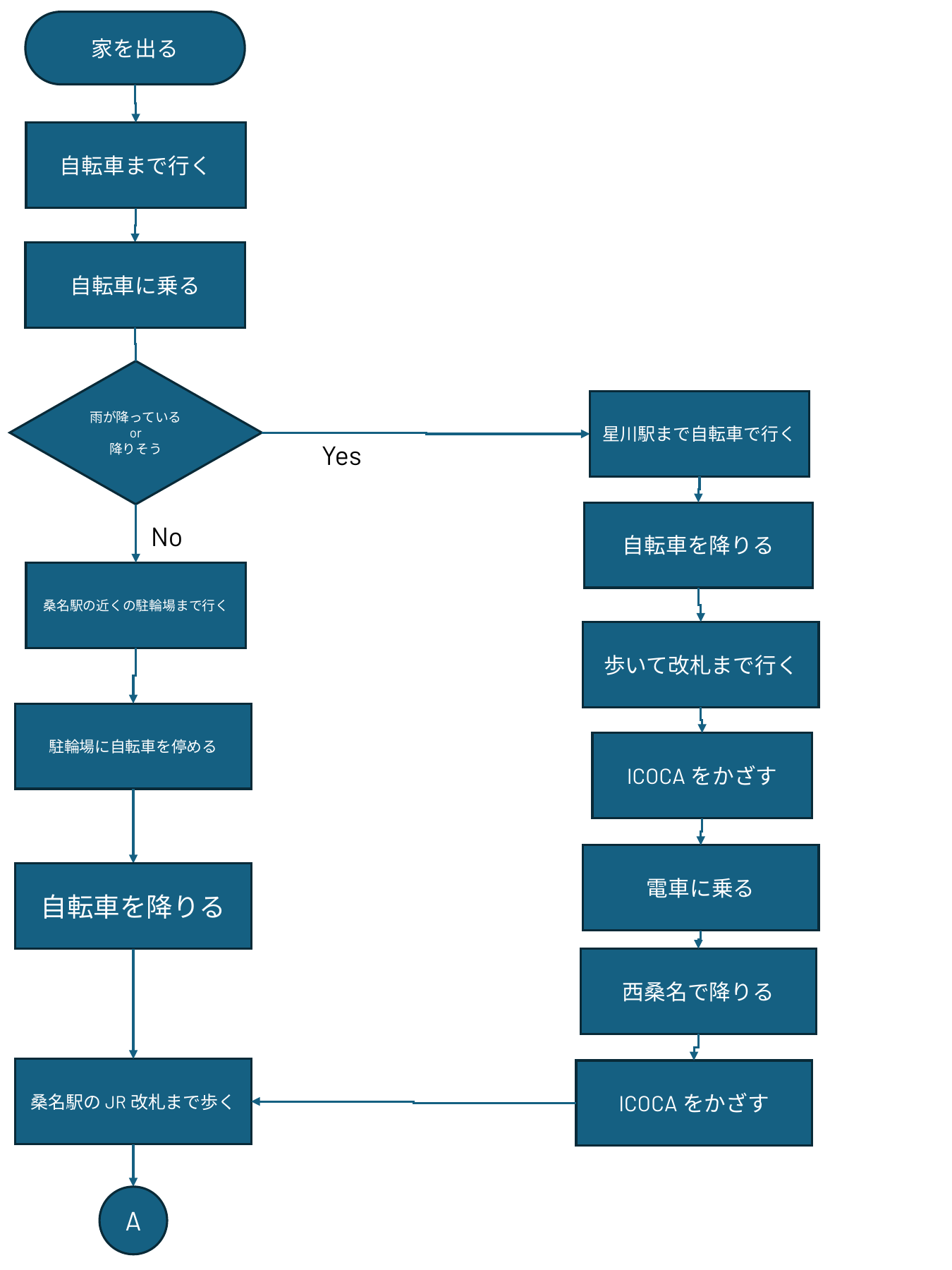

家を出る
自転車まで行く
自転車に乗る
雨が降っている
or
降りそう
星川駅まで自転車で行く
Yes
自転車を降りる
No
桑名駅の近くの駐輪場まで行く
歩いて改札まで行く
駐輪場に自転車を停める
ICOCAをかざす
電車に乗る
自転車を降りる
西桑名で降りる
桑名駅のJR改札まで歩く
ICOCAをかざす
A